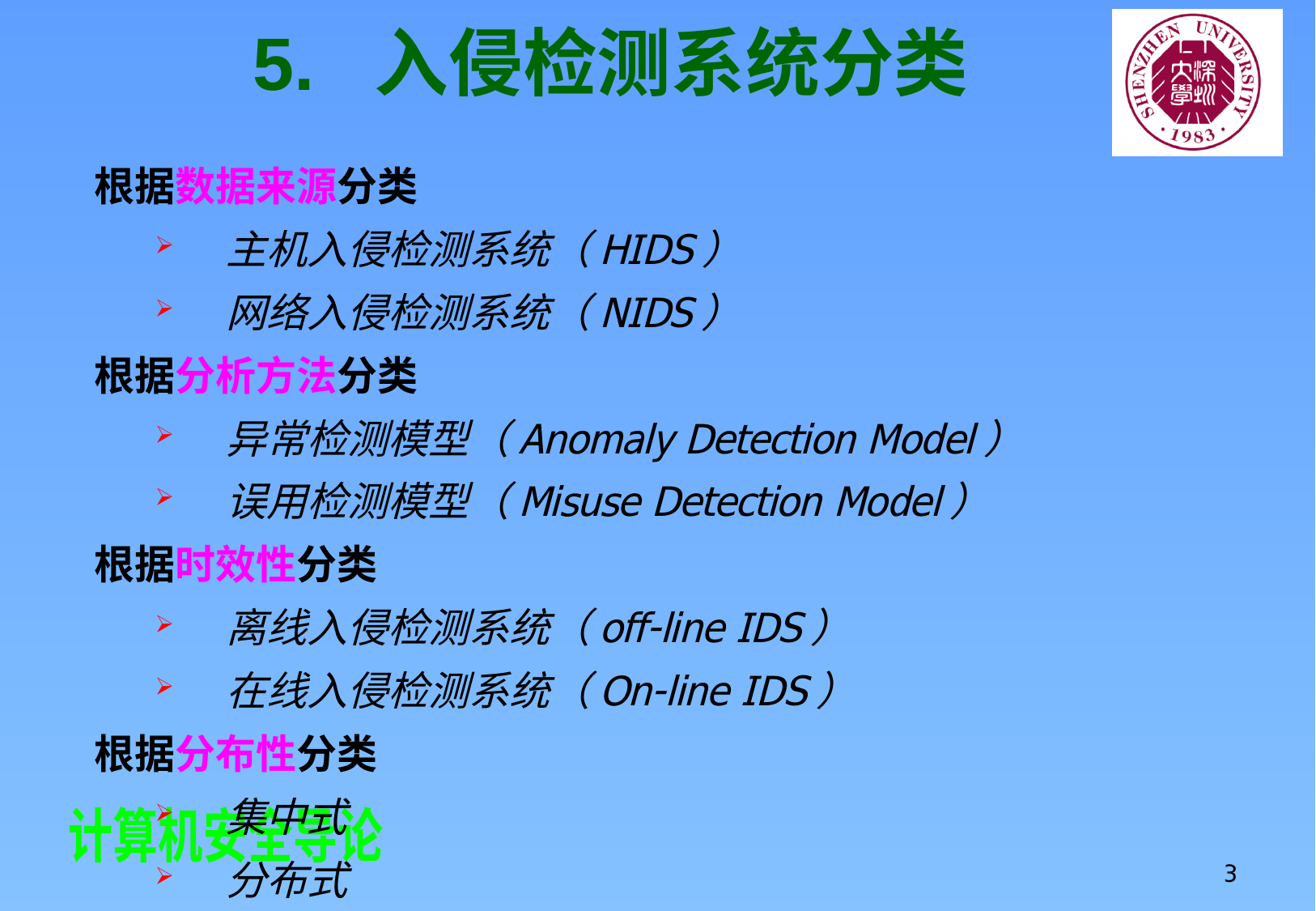

# 5.	入侵检测系统分类
根据数据来源分类
主机入侵检测系统（HIDS）
网络入侵检测系统（NIDS）
根据分析方法分类
异常检测模型（Anomaly Detection Model）
误用检测模型（Misuse Detection Model）
根据时效性分类
离线入侵检测系统（off-line IDS）
在线入侵检测系统（On-line IDS）
根据分布性分类
集中式
分布式
3